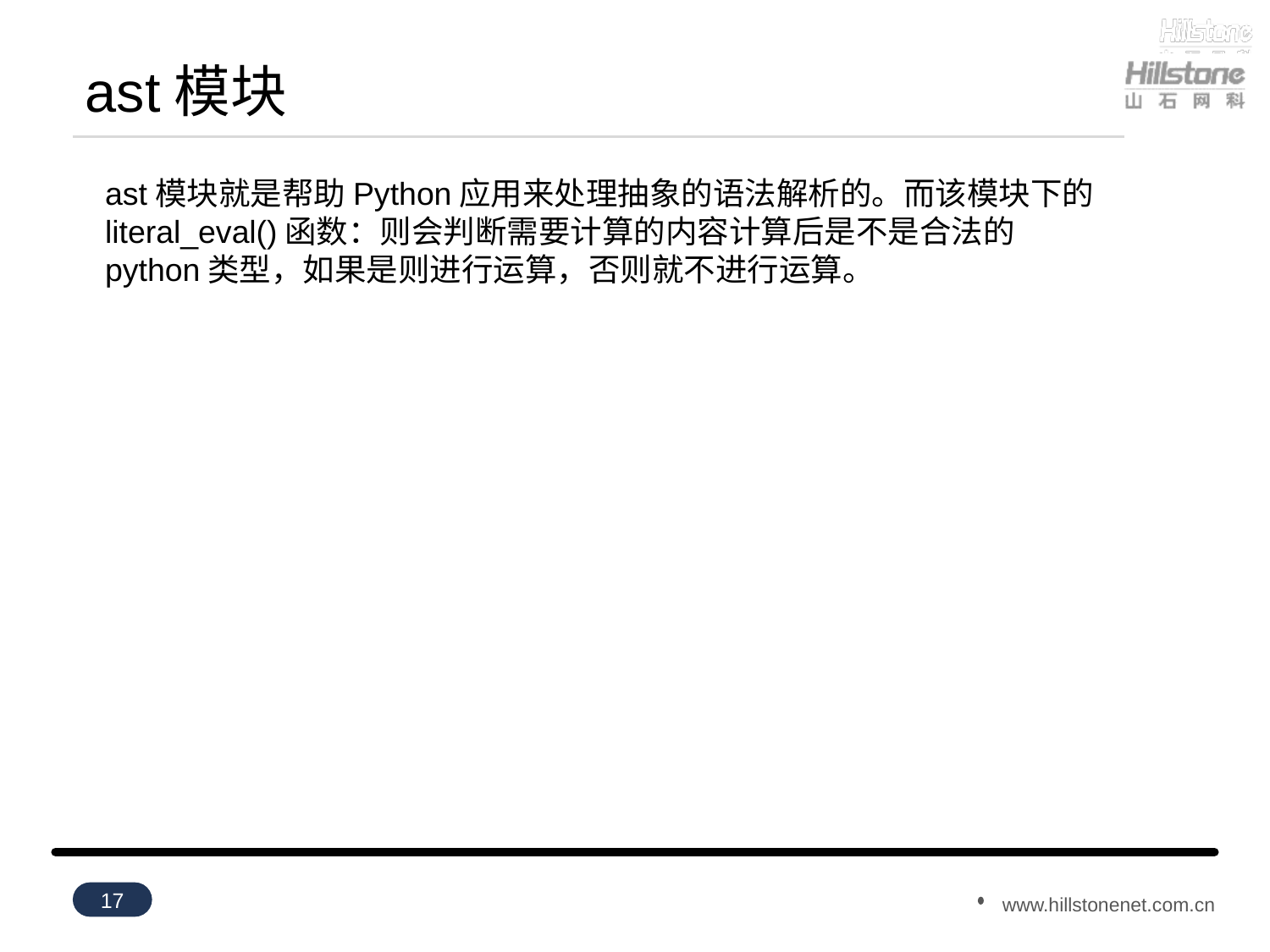

# ast模块
ast模块就是帮助Python应用来处理抽象的语法解析的。而该模块下的literal_eval()函数：则会判断需要计算的内容计算后是不是合法的python类型，如果是则进行运算，否则就不进行运算。